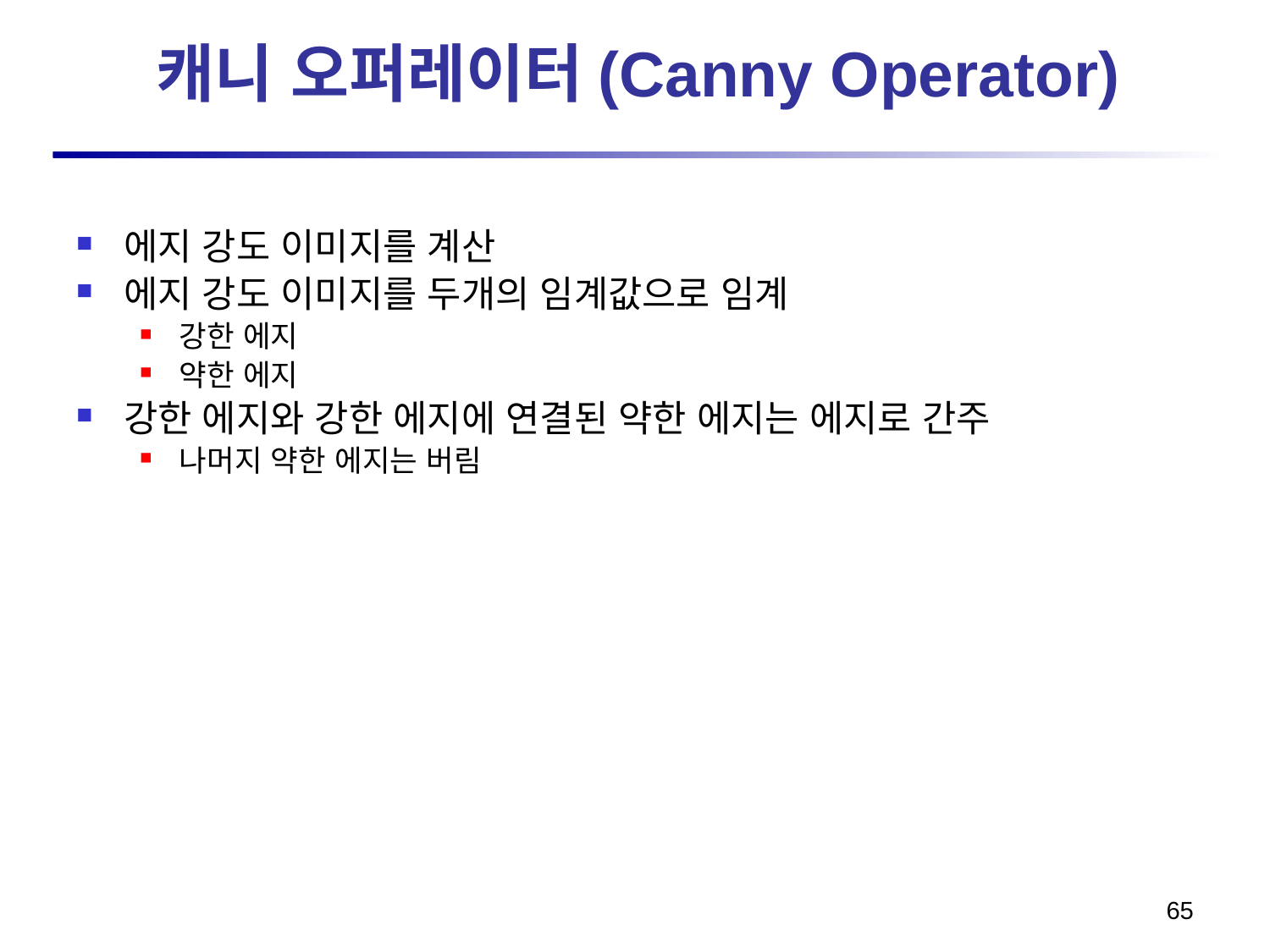

# 캐니 오퍼레이터(Canny Operator)
에지 강도 이미지를 계산
에지 강도 이미지를 두개의 임계값으로 임계
강한 에지
약한 에지
강한 에지와 강한 에지에 연결된 약한 에지는 에지로 간주
나머지 약한 에지는 버림

65